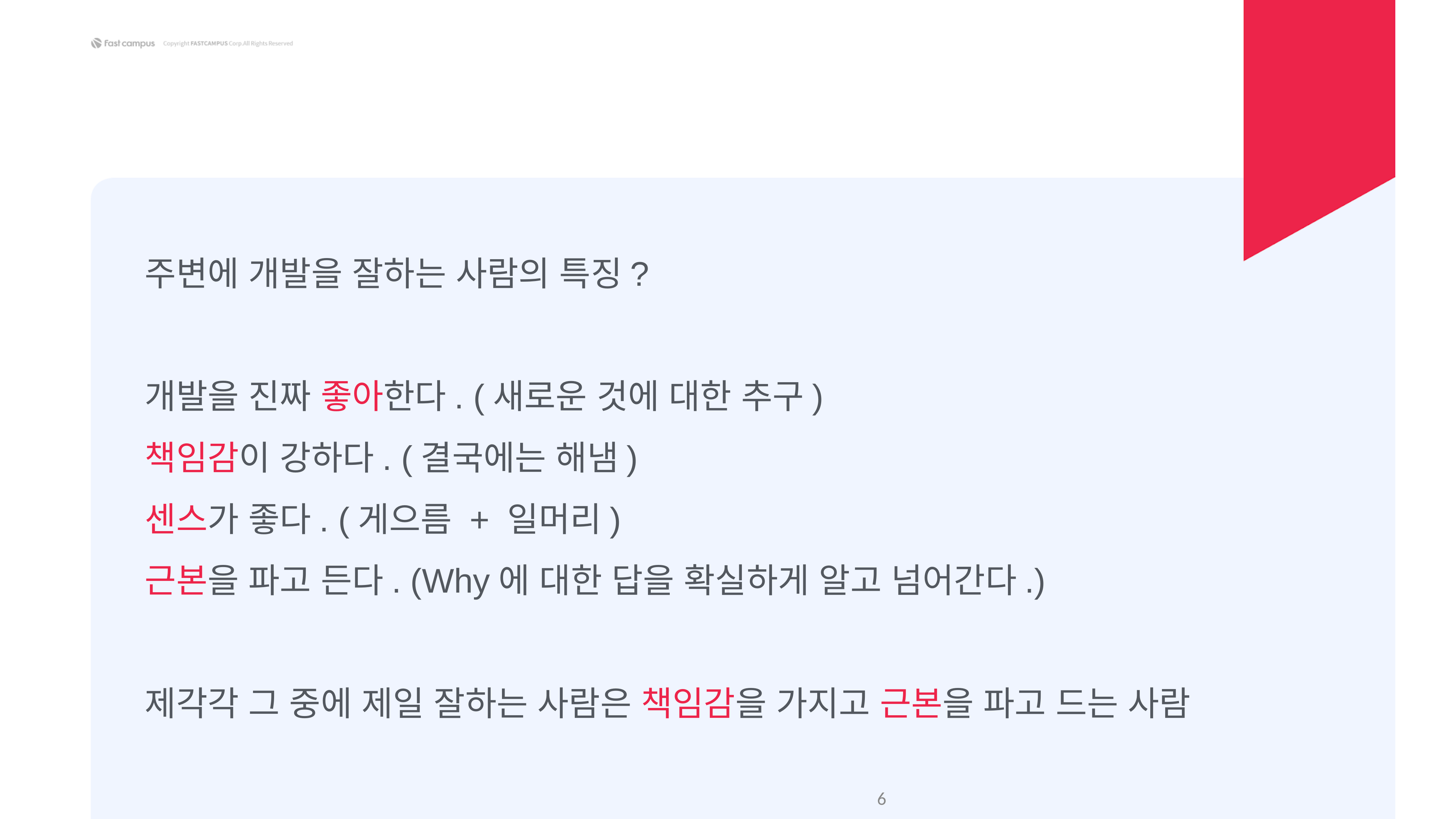

주변에 개발을 잘하는 사람의 특징?

개발을 진짜 좋아한다. (새로운 것에 대한 추구)
책임감이 강하다. (결국에는 해냄)
센스가 좋다. (게으름 + 일머리)
근본을 파고 든다. (Why에 대한 답을 확실하게 알고 넘어간다.)

제각각 그 중에 제일 잘하는 사람은 책임감을 가지고 근본을 파고 드는 사람
6